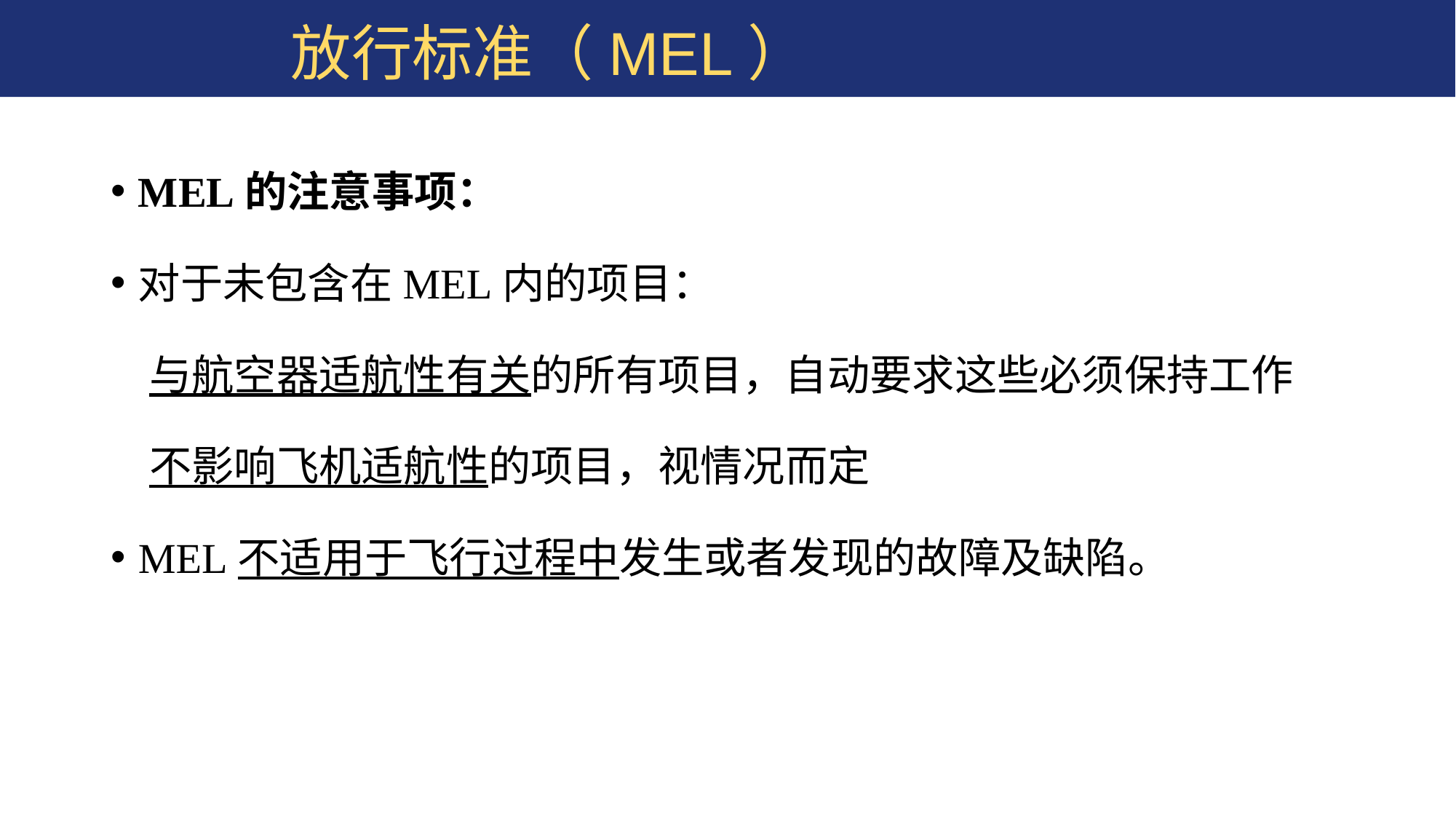

# 放行标准（MEL）
MEL的注意事项：
对于未包含在MEL内的项目：
   与航空器适航性有关的所有项目，自动要求这些必须保持工作
   不影响飞机适航性的项目，视情况而定
MEL不适用于飞行过程中发生或者发现的故障及缺陷。